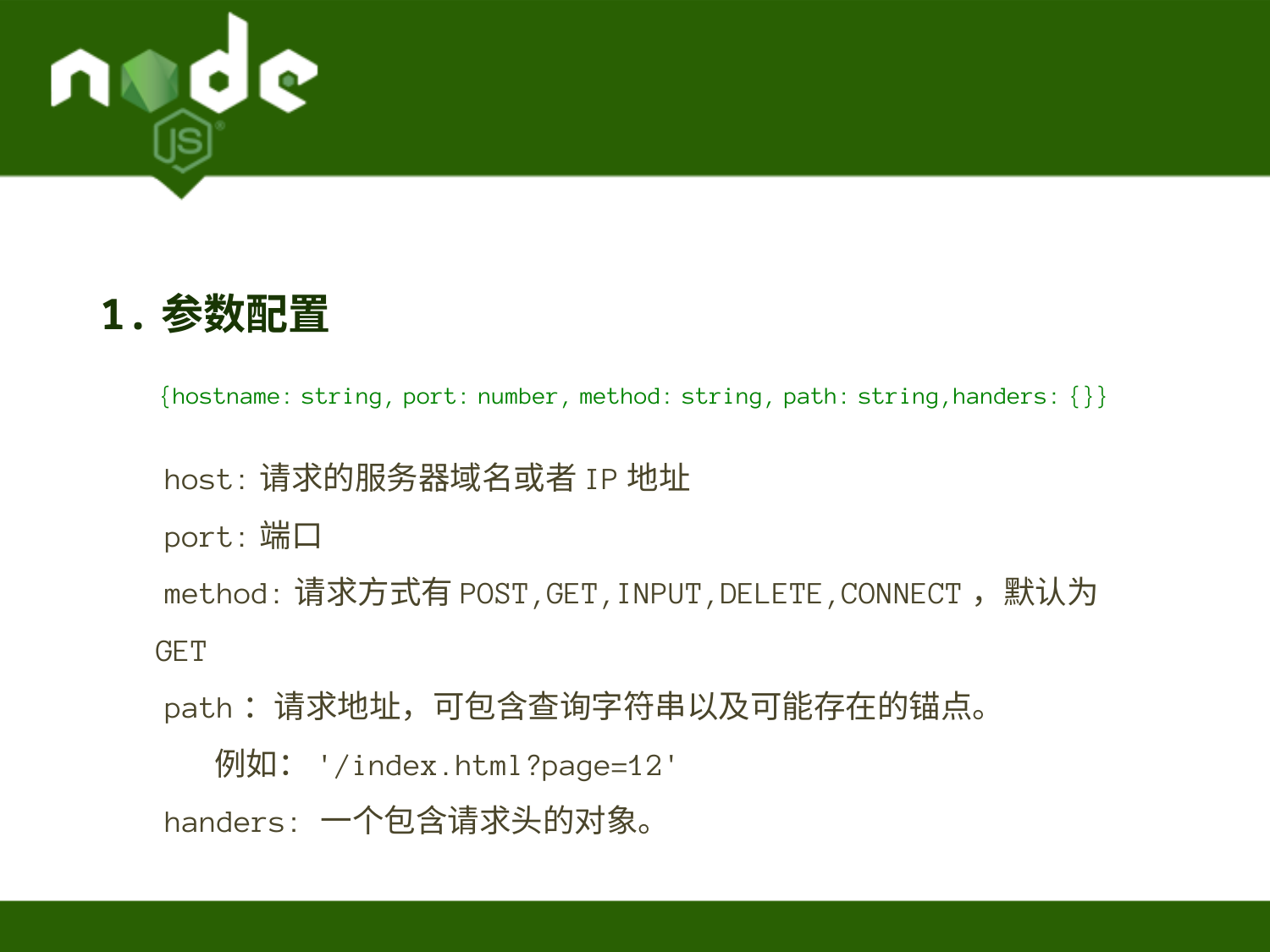

1.参数配置
{hostname: string, port: number, method: string, path: string,handers: {}}
 host:请求的服务器域名或者IP地址
 port:端口
 method:请求方式有POST,GET,INPUT,DELETE,CONNECT，默认为GET
 path：请求地址，可包含查询字符串以及可能存在的锚点。
       例如：'/index.html?page=12'
 handers: 一个包含请求头的对象。